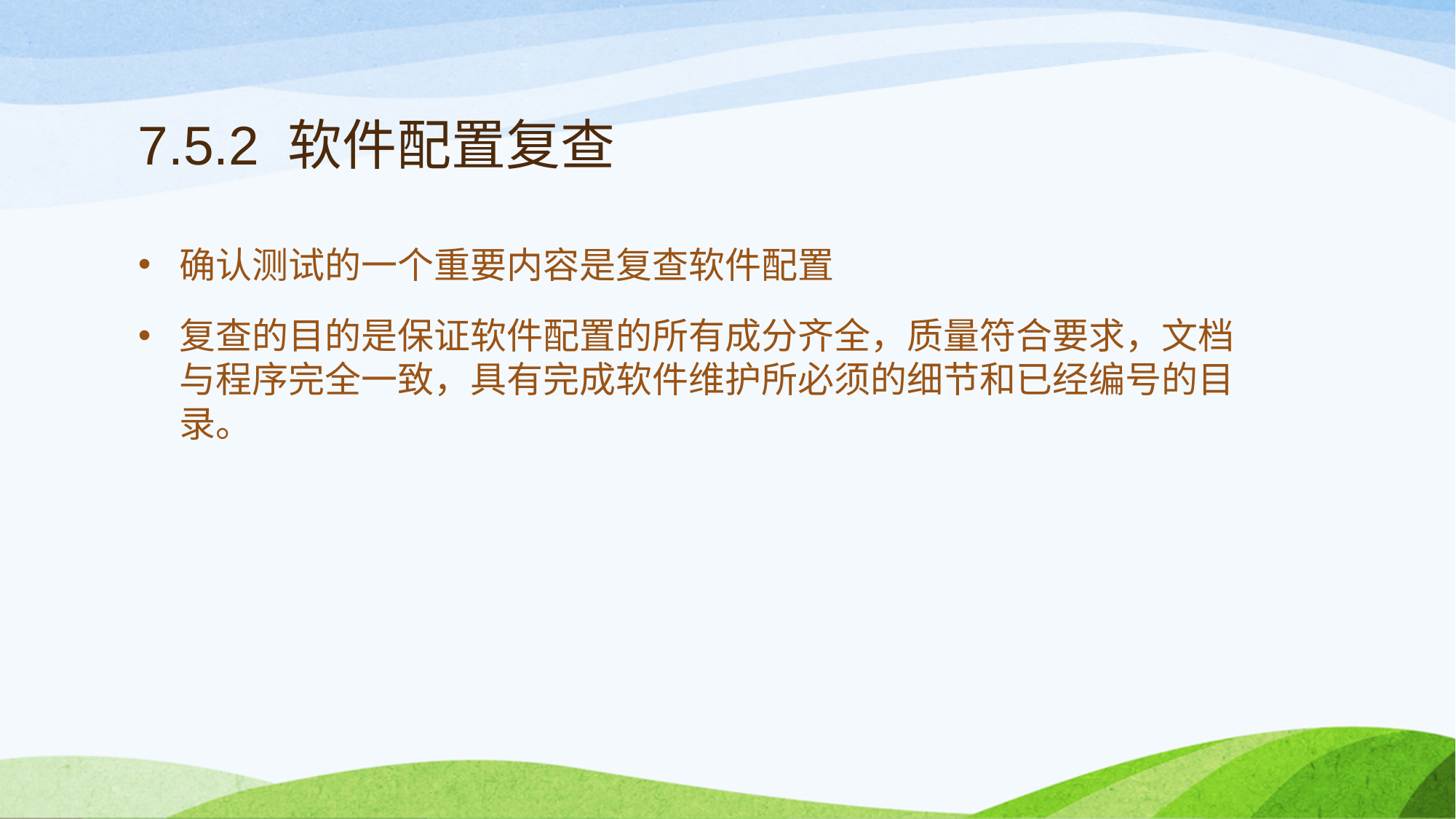

# 7.5.2 软件配置复查
确认测试的一个重要内容是复查软件配置
复查的目的是保证软件配置的所有成分齐全，质量符合要求，文档与程序完全一致，具有完成软件维护所必须的细节和已经编号的目录。